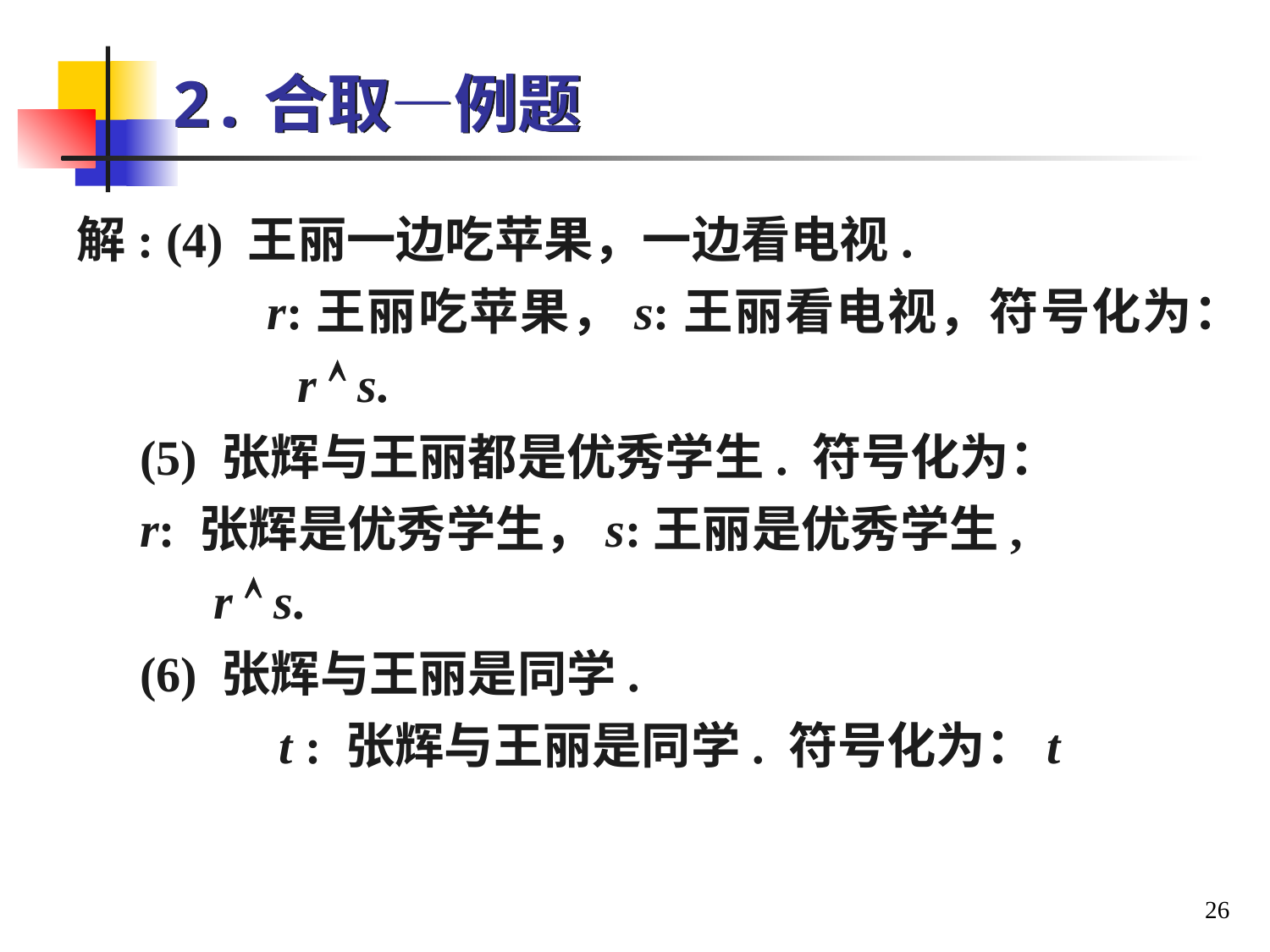

# 2.合取—例题
解: (4) 王丽一边吃苹果，一边看电视.
		  r:王丽吃苹果，s:王丽看电视，符号化为：
                  r ∧ s.
	(5) 张辉与王丽都是优秀学生. 符号化为：
	r: 张辉是优秀学生，s:王丽是优秀学生,
	      r ∧ s.
	(6) 张辉与王丽是同学.
    		 t : 张辉与王丽是同学. 符号化为：t
26